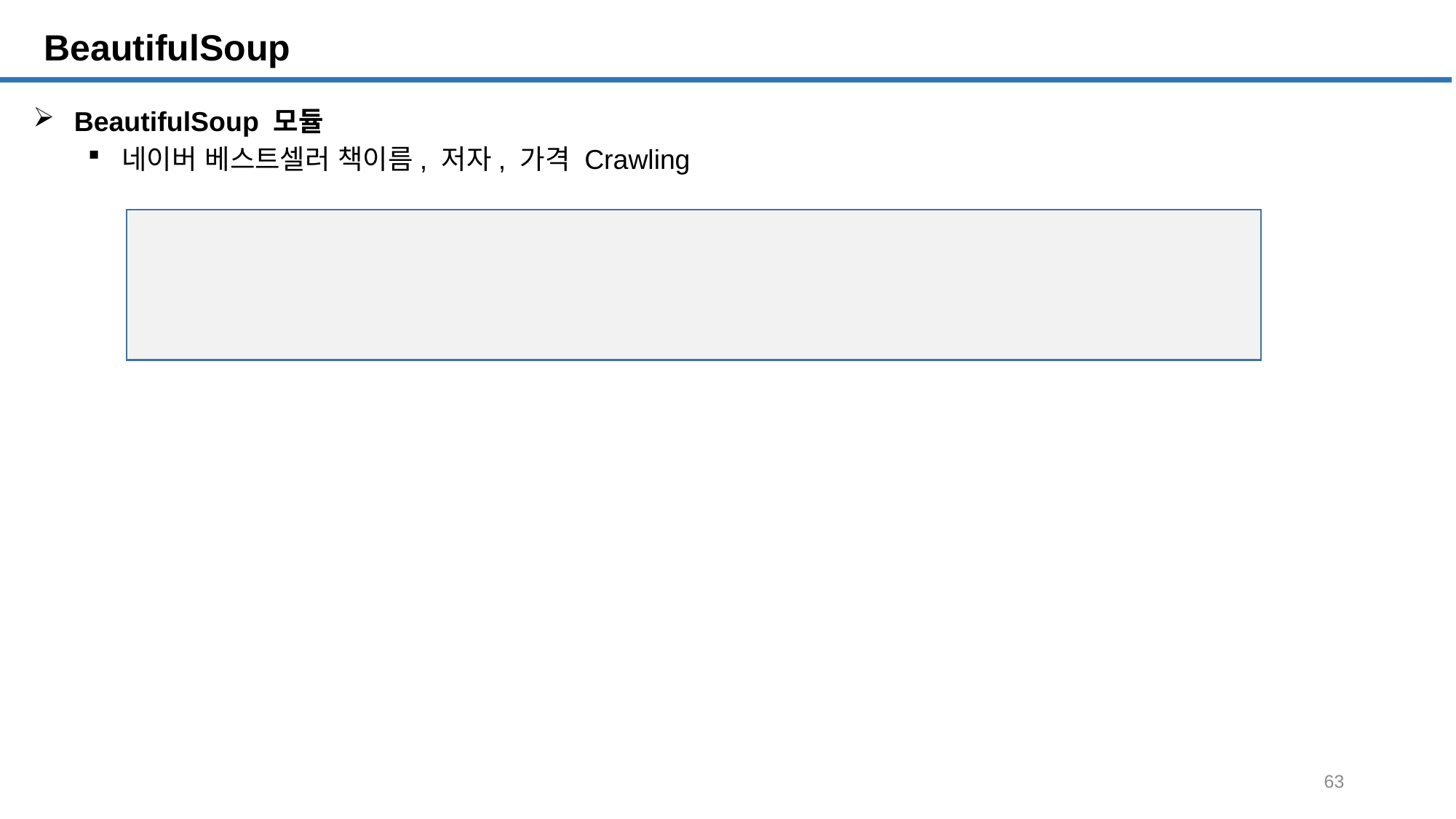

SQL 튜닝 개요
# BeautifulSoup

BeautifulSoup 모듈
네이버 베스트셀러 책이름, 저자, 가격 Crawling

63